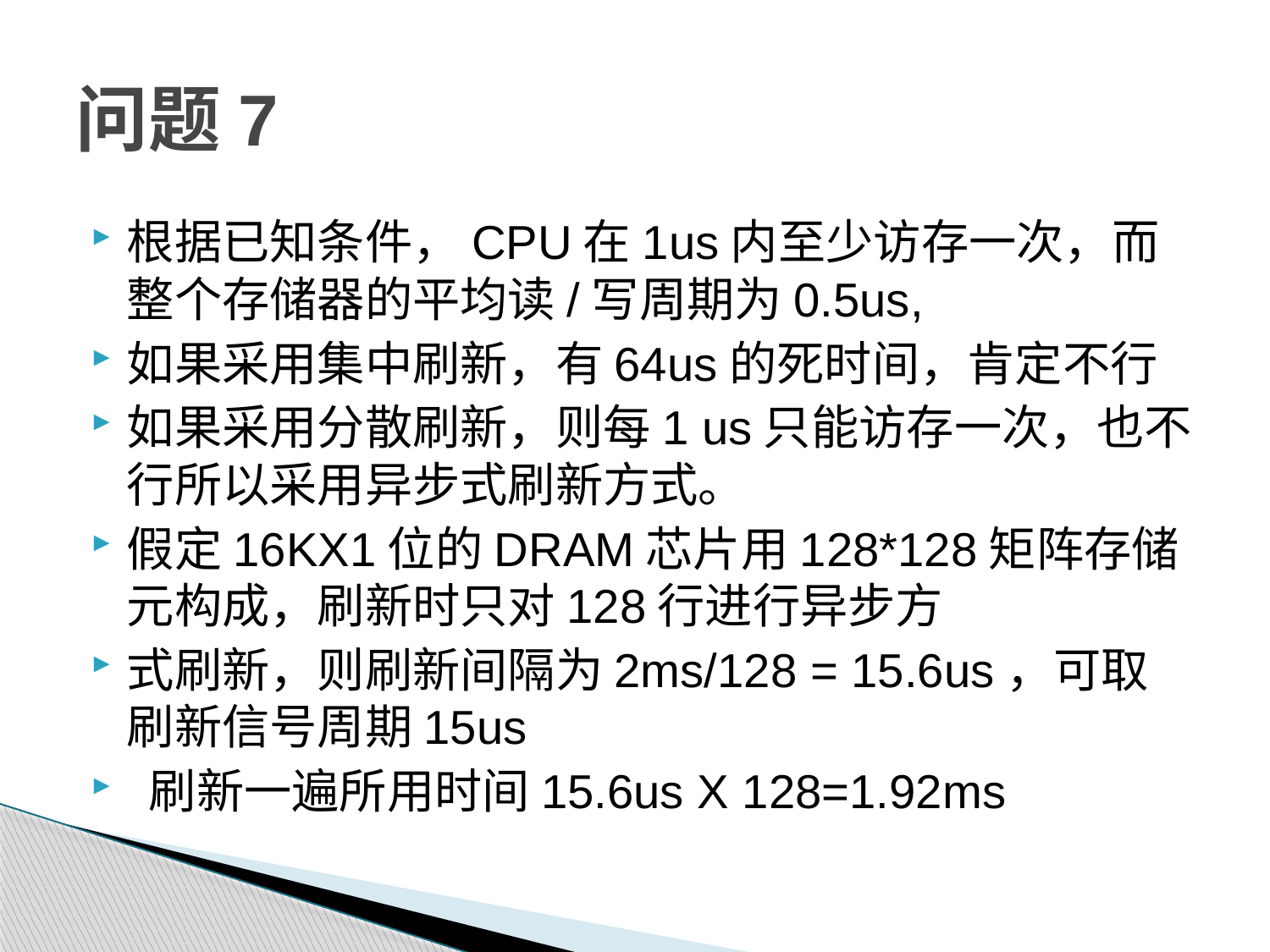

# 问题7
根据已知条件，CPU在1us内至少访存一次，而整个存储器的平均读/写周期为0.5us,
如果采用集中刷新，有64us的死时间，肯定不行
如果采用分散刷新，则每1 us只能访存一次，也不行所以采用异步式刷新方式。
假定16KX1位的DRAM芯片用128*128矩阵存储元构成，刷新时只对128行进行异步方
式刷新，则刷新间隔为2ms/128 = 15.6us，可取刷新信号周期15us
 刷新一遍所用时间15.6us X 128=1.92ms